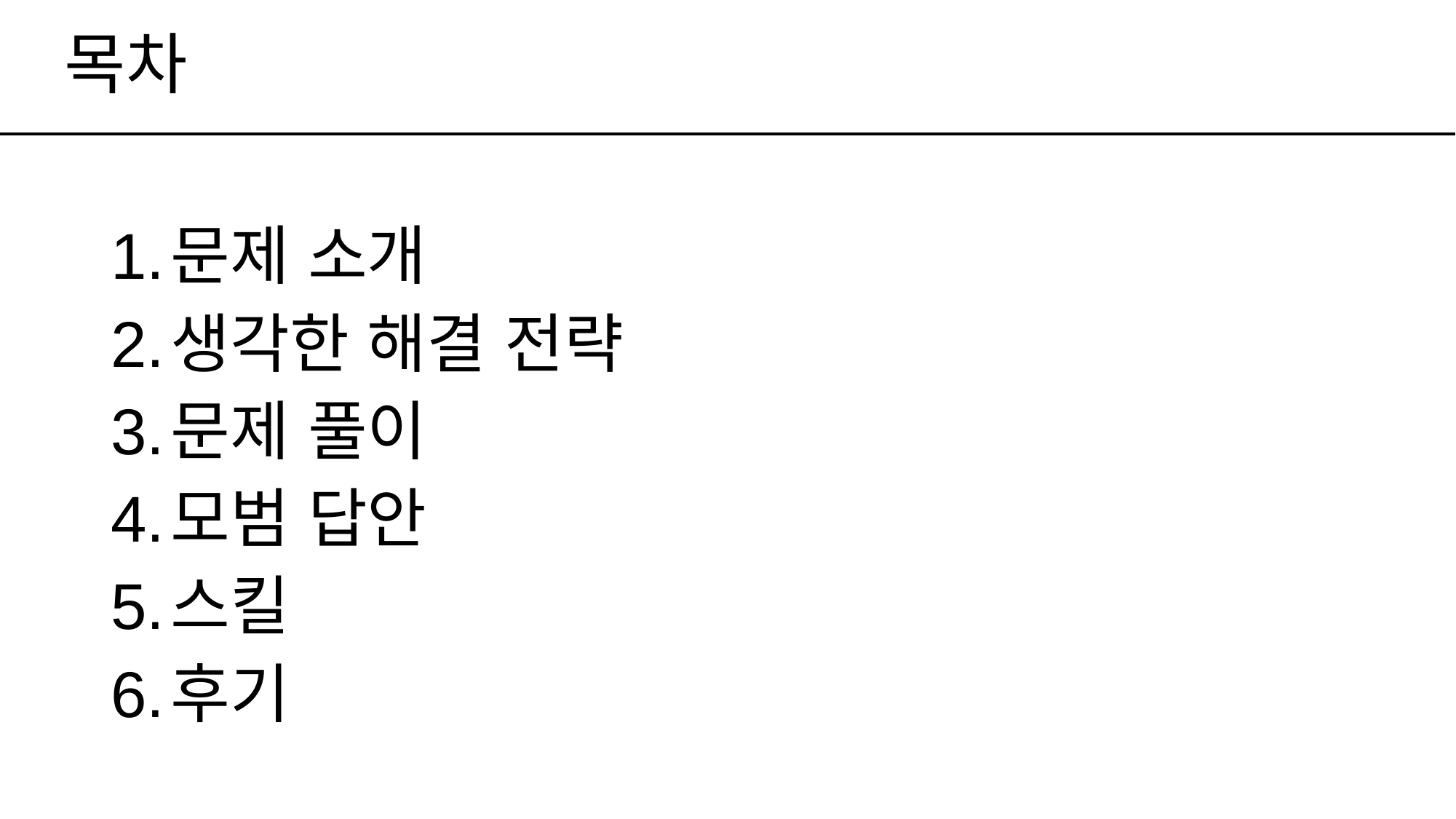

# 목차
문제 소개
생각한 해결 전략
문제 풀이
모범 답안
스킬
후기